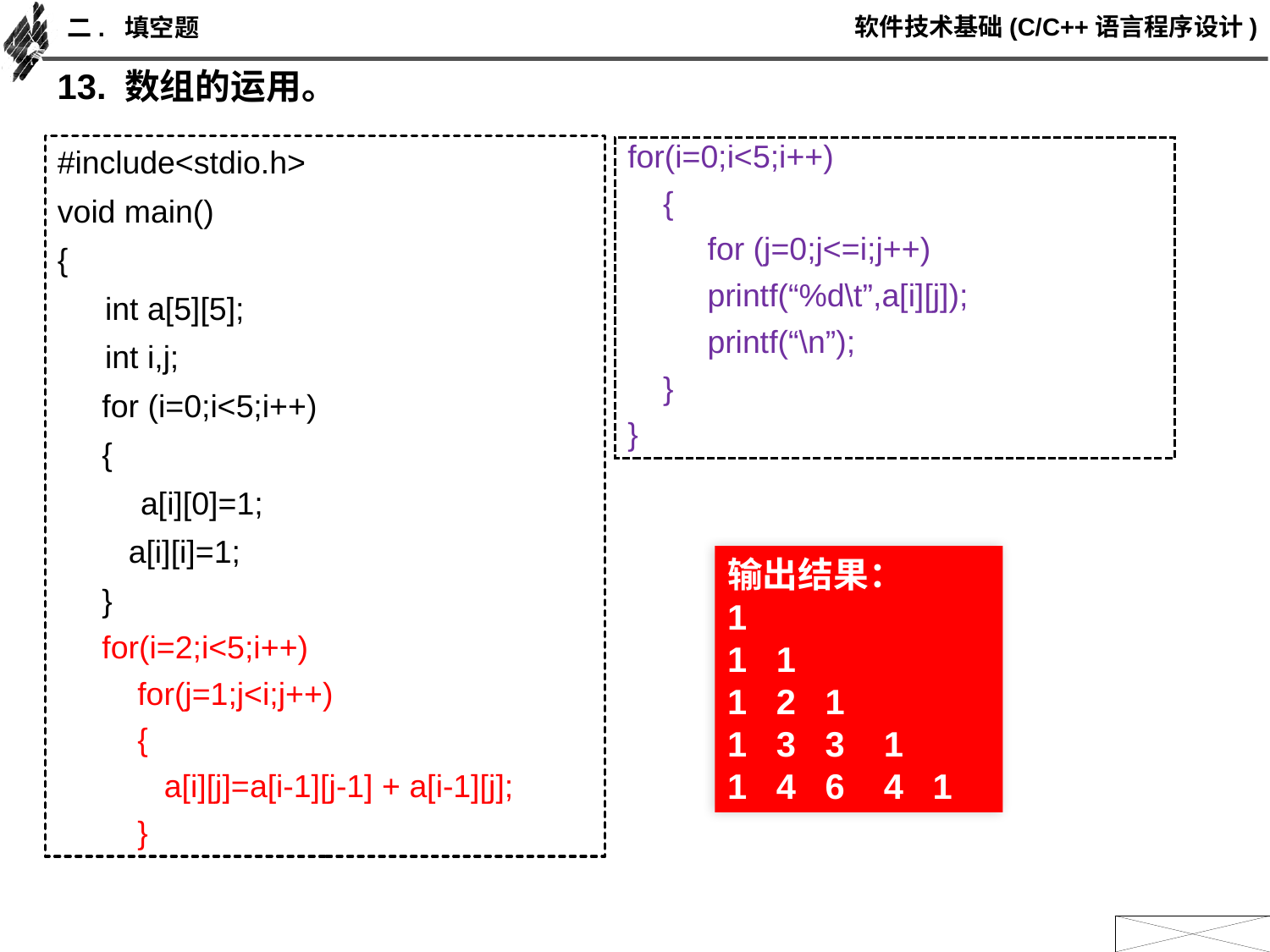

二.  填空题
13. 数组的运用。

#include<stdio.h>
void main()
{
	int a[5][5];
	int i,j;
     for (i=0;i<5;i++)
     {
	    a[i][0]=1;
        a[i][i]=1;
     }
     for(i=2;i<5;i++)
         for(j=1;j<i;j++)
         {
            a[i][j]=a[i-1][j-1] + a[i-1][j];
         }
for(i=0;i<5;i++)
    {
         for (j=0;j<=i;j++)
         printf(“%d\t”,a[i][j]);
         printf(“\n”);
    }
}
输出结果：
1
1   1
1   2   1
1   3   3    1
1   4   6    4   1